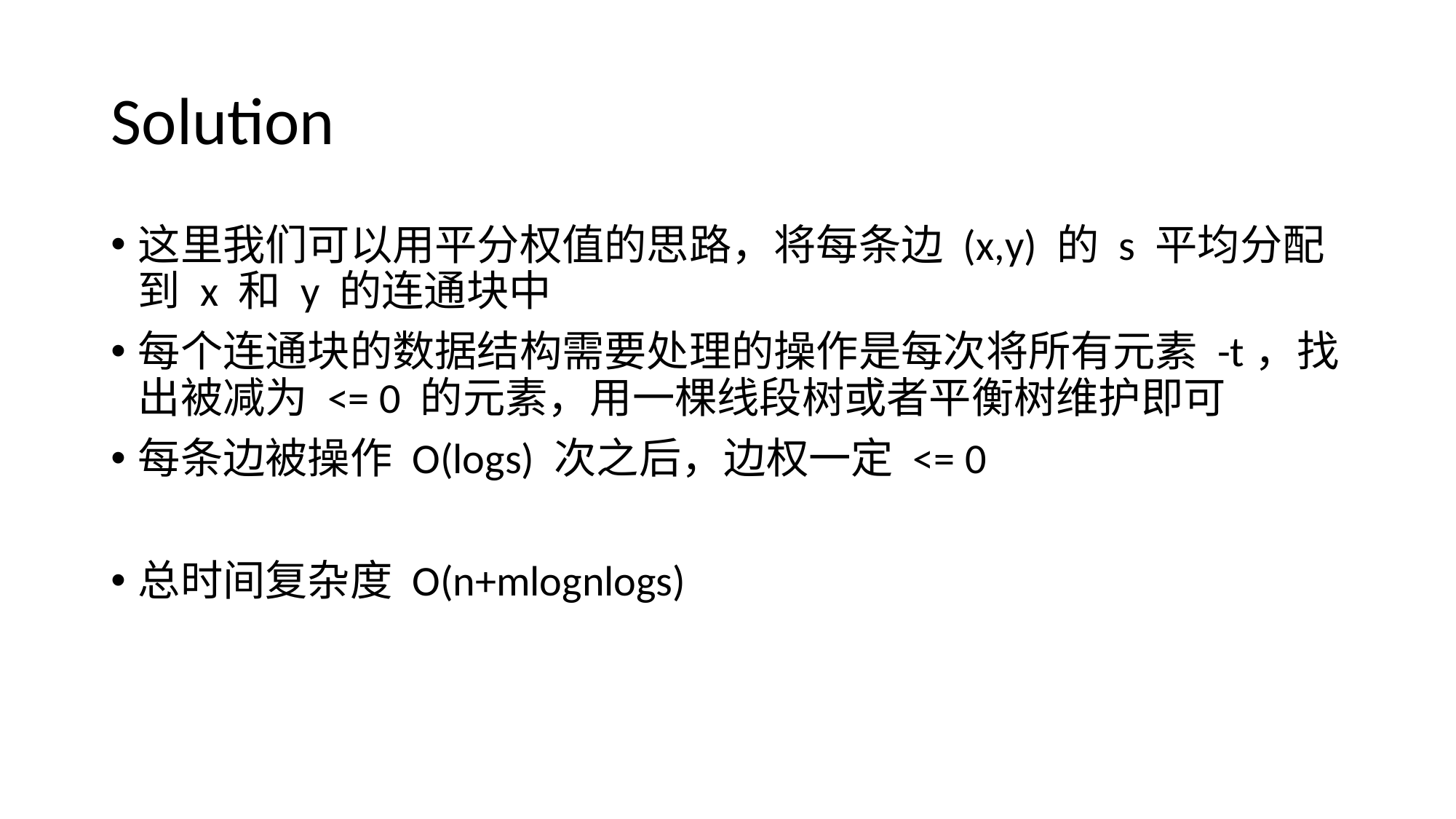

# Solution
这里我们可以用平分权值的思路，将每条边 (x,y) 的 s 平均分配到 x 和 y 的连通块中
每个连通块的数据结构需要处理的操作是每次将所有元素 -t，找出被减为 <= 0 的元素，用一棵线段树或者平衡树维护即可
每条边被操作 O(logs) 次之后，边权一定 <= 0

总时间复杂度 O(n+mlognlogs)